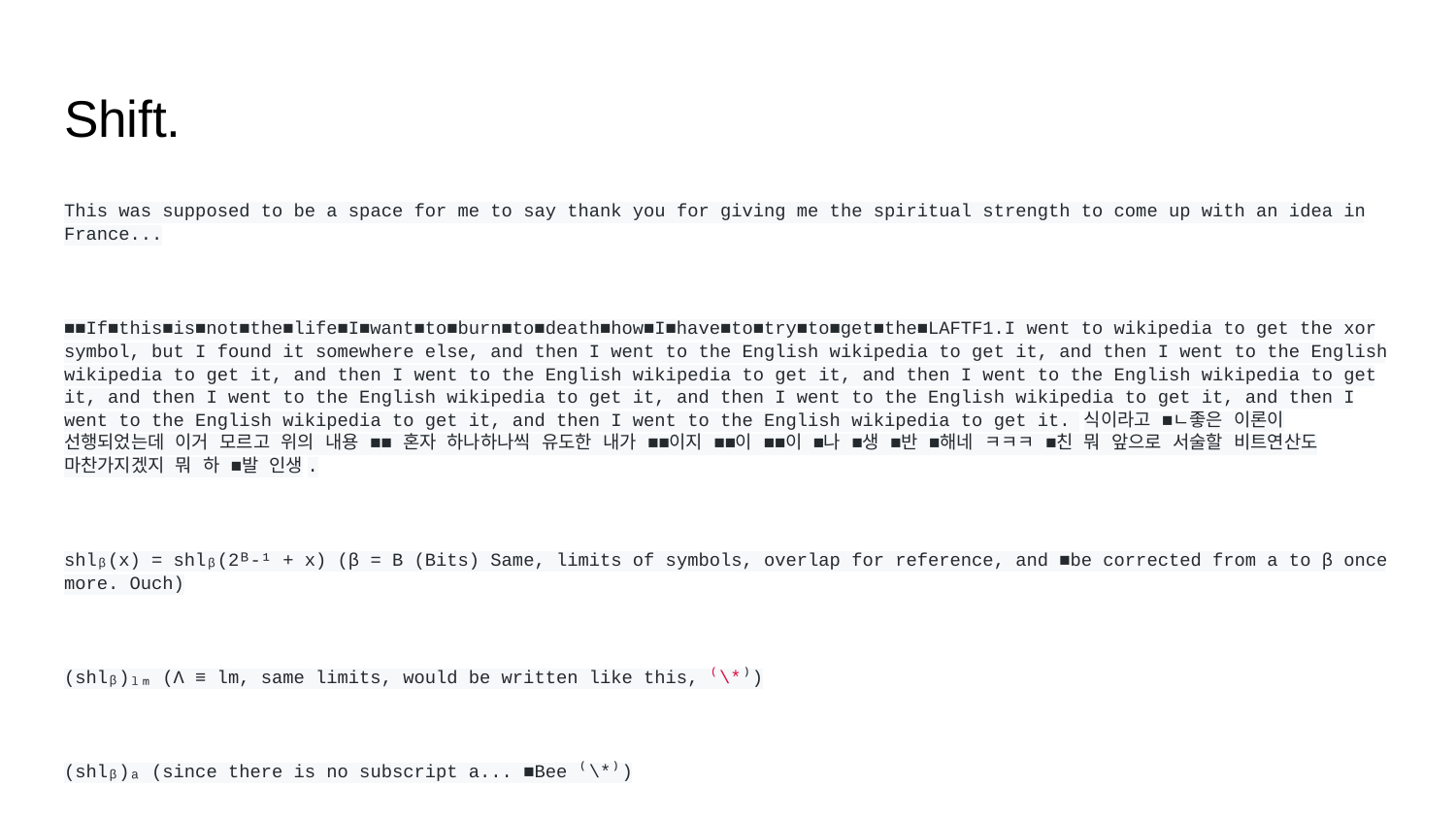

# Shift.
This was supposed to be a space for me to say thank you for giving me the spiritual strength to come up with an idea in France...

■■If■this■is■not■the■life■I■want■to■burn■to■death■how■I■have■to■try■to■get■the■LAFTF1.I went to wikipedia to get the xor symbol, but I found it somewhere else, and then I went to the English wikipedia to get it, and then I went to the English wikipedia to get it, and then I went to the English wikipedia to get it, and then I went to the English wikipedia to get it, and then I went to the English wikipedia to get it, and then I went to the English wikipedia to get it, and then I went to the English wikipedia to get it, and then I went to the English wikipedia to get it. 식이라고 ■ㄴ좋은 이론이 선행되었는데 이거 모르고 위의 내용 ■■ 혼자 하나하나씩 유도한 내가 ■■이지 ■■이 ■■이 ■나 ■생 ■반 ■해네 ㅋㅋㅋ ■친 뭐 앞으로 서술할 비트연산도 마찬가지겠지 뭐 하 ■발 인생.

shlᵦ(x) = shlᵦ(2ᴮ-¹ + x) (β = B (Bits) Same, limits of symbols, overlap for reference, and ■be corrected from a to β once more. Ouch)

(shlᵦ)ₗₘ (Λ ≡ lm, same limits, would be written like this, ⁽\*⁾)

(shlᵦ)ₐ (since there is no subscript a... ■Bee ⁽\*⁾)